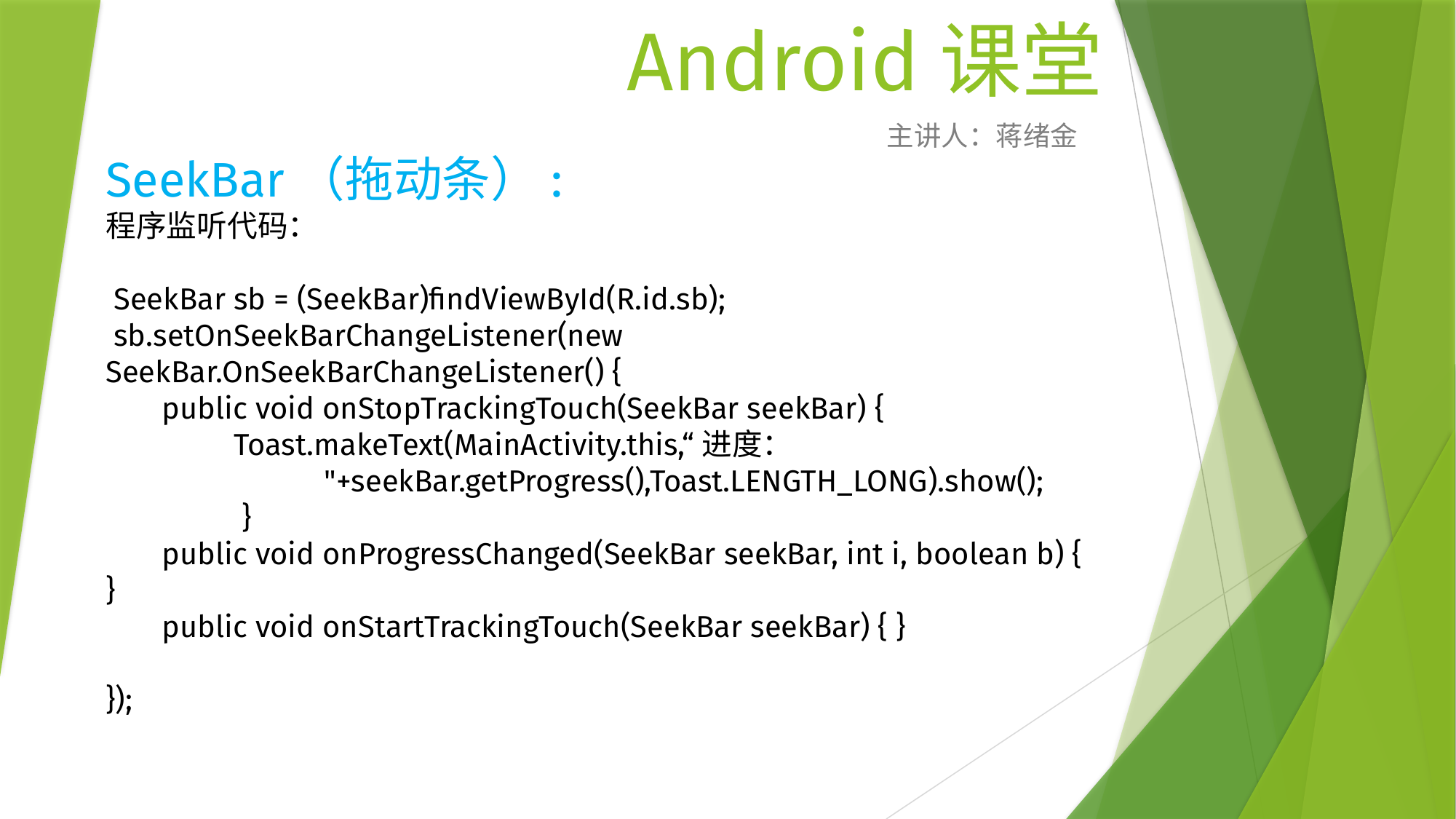

# Android课堂
主讲人：蒋绪金
SeekBar（拖动条）:
程序监听代码：

 SeekBar sb = (SeekBar)findViewById(R.id.sb);
 sb.setOnSeekBarChangeListener(new SeekBar.OnSeekBarChangeListener() {
       public void onStopTrackingTouch(SeekBar seekBar) {
                Toast.makeText(MainActivity.this,“进度：     					"+seekBar.getProgress(),Toast.LENGTH_LONG).show();
                 }
       public void onProgressChanged(SeekBar seekBar, int i, boolean b) { }
       public void onStartTrackingTouch(SeekBar seekBar) { }

});